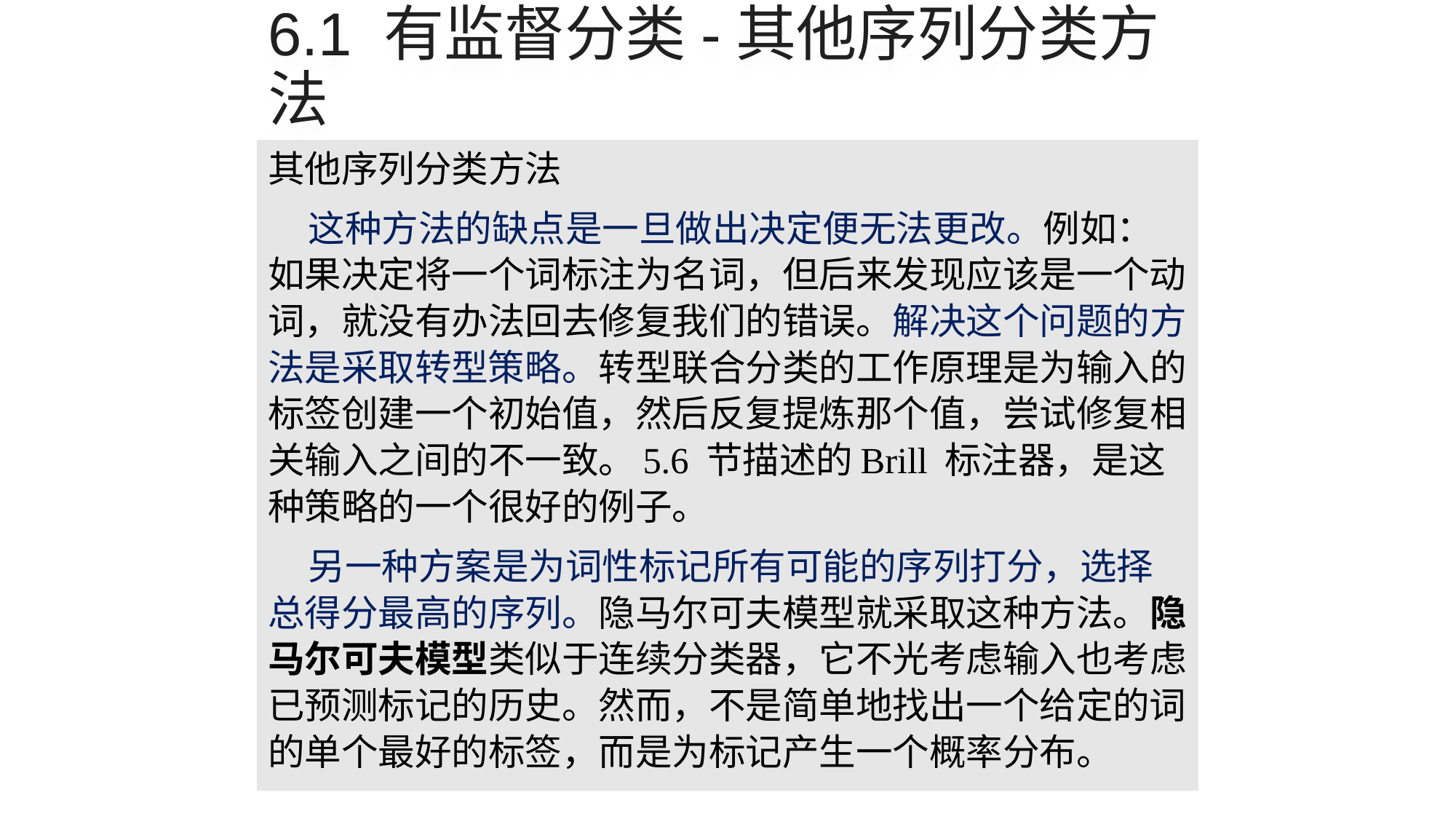

# 6.1 有监督分类-其他序列分类方法
其他序列分类方法
这种方法的缺点是一旦做出决定便无法更改。例如：如果决定将一个词标注为名词，但后来发现应该是一个动词，就没有办法回去修复我们的错误。解决这个问题的方法是采取转型策略。转型联合分类的工作原理是为输入的标签创建一个初始值，然后反复提炼那个值，尝试修复相关输入之间的不一致。5.6 节描述的Brill 标注器，是这种策略的一个很好的例子。
另一种方案是为词性标记所有可能的序列打分，选择总得分最高的序列。隐马尔可夫模型就采取这种方法。隐马尔可夫模型类似于连续分类器，它不光考虑输入也考虑已预测标记的历史。然而，不是简单地找出一个给定的词的单个最好的标签，而是为标记产生一个概率分布。